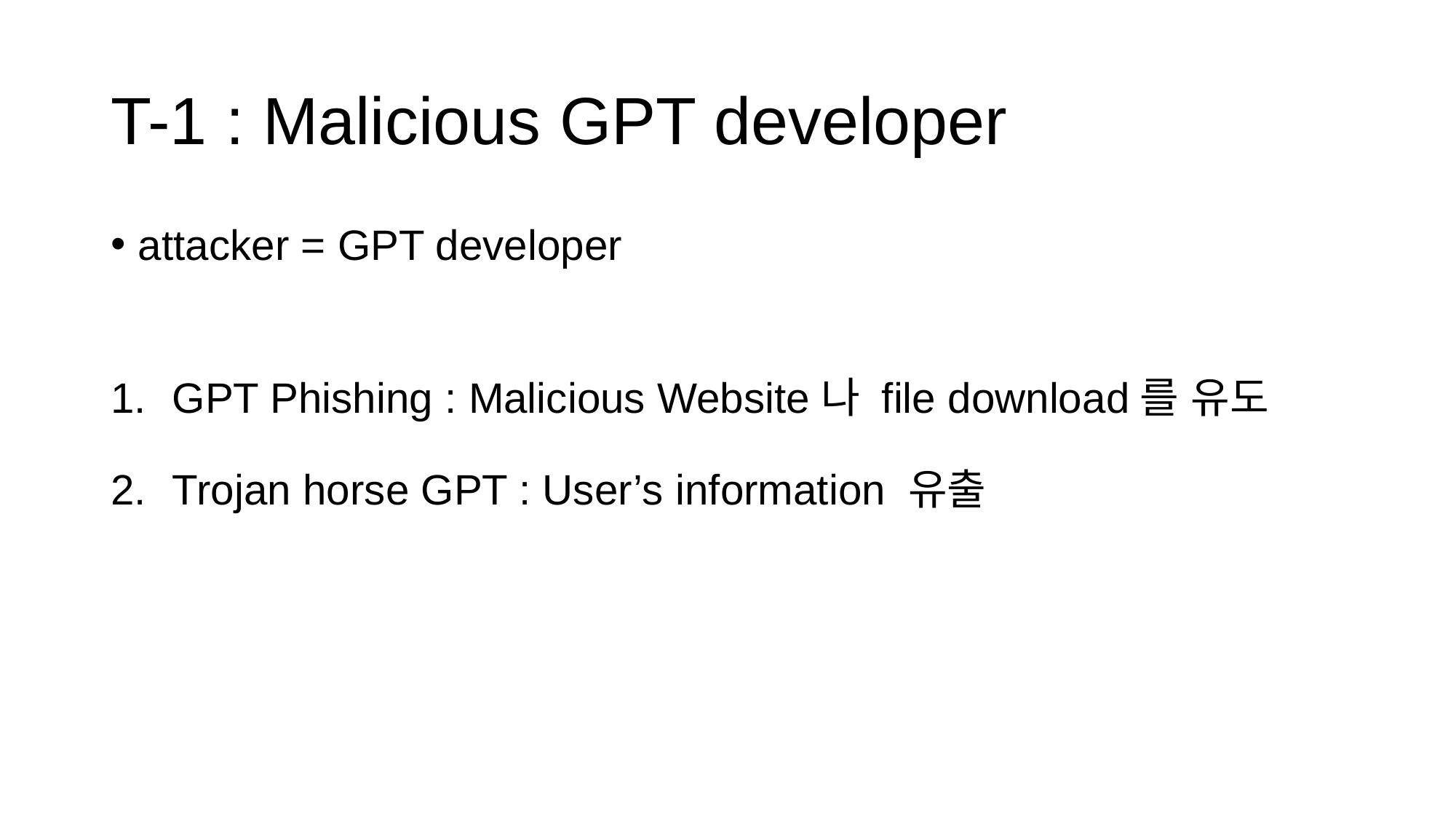

# T-1 : Malicious GPT developer
attacker = GPT developer

GPT Phishing : Malicious Website나 file download를 유도
Trojan horse GPT : User’s information 유출